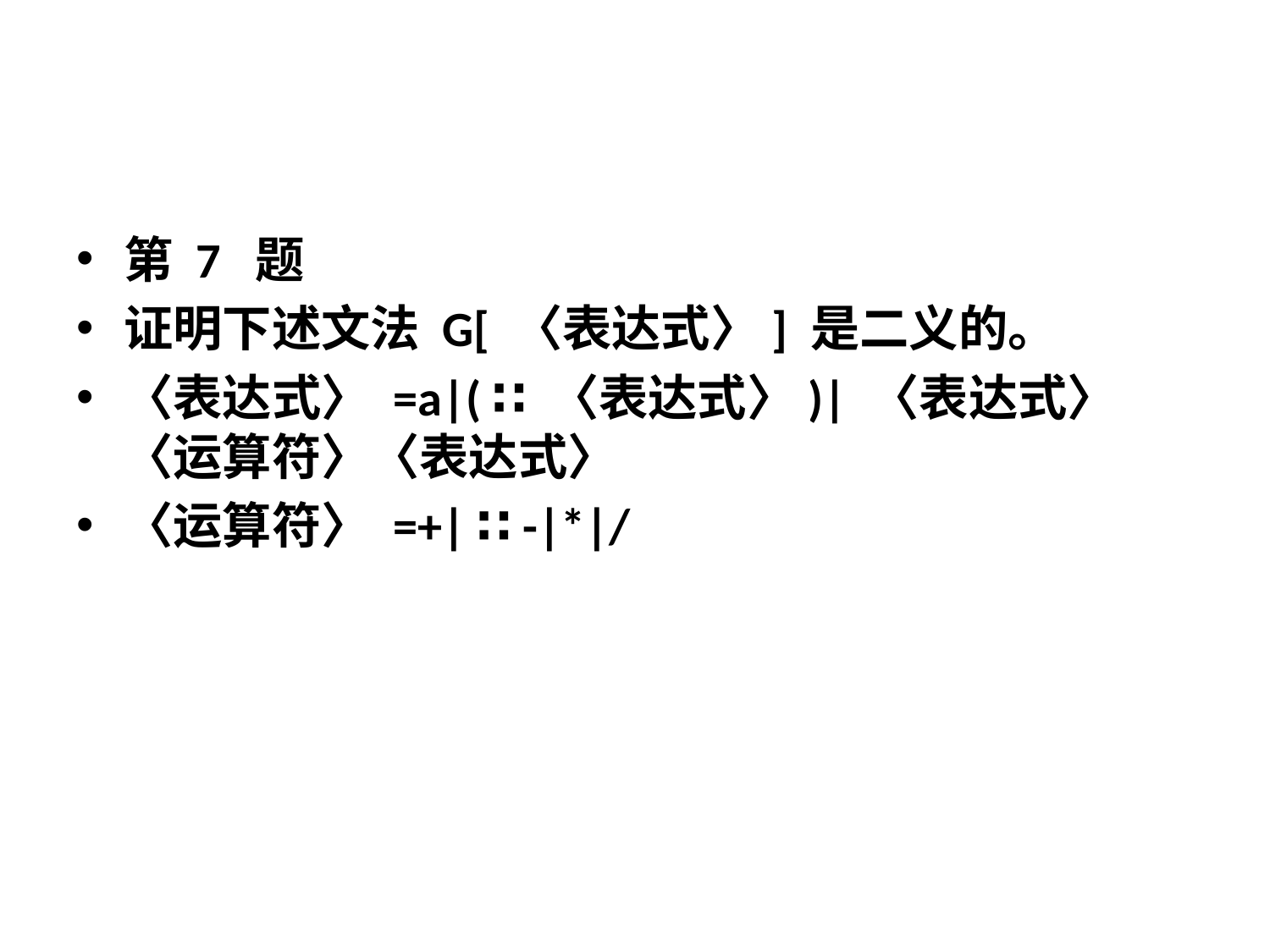

#
第 7  题
证明下述文法 G[ 〈表达式〉] 是二义的。
〈表达式〉 =a|( ∷ 〈表达式〉)| 〈表达式〉〈运算符〉〈表达式〉
〈运算符〉 =+| ∷ -|*|/